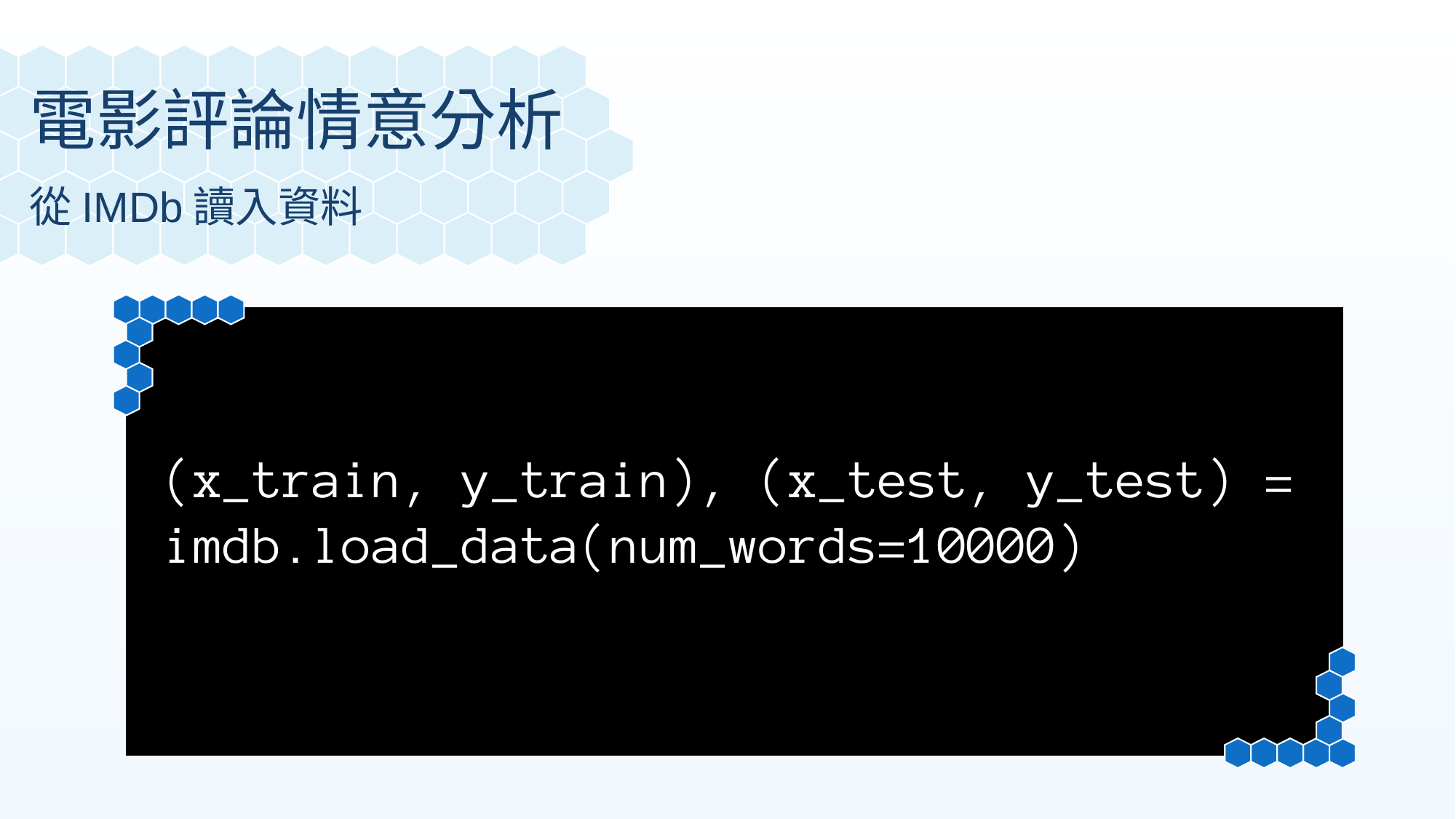

電影評論情意分析
從IMDb讀入資料

(x_train, y_train), (x_test, y_test) =
imdb.load_data(num_words=10000)